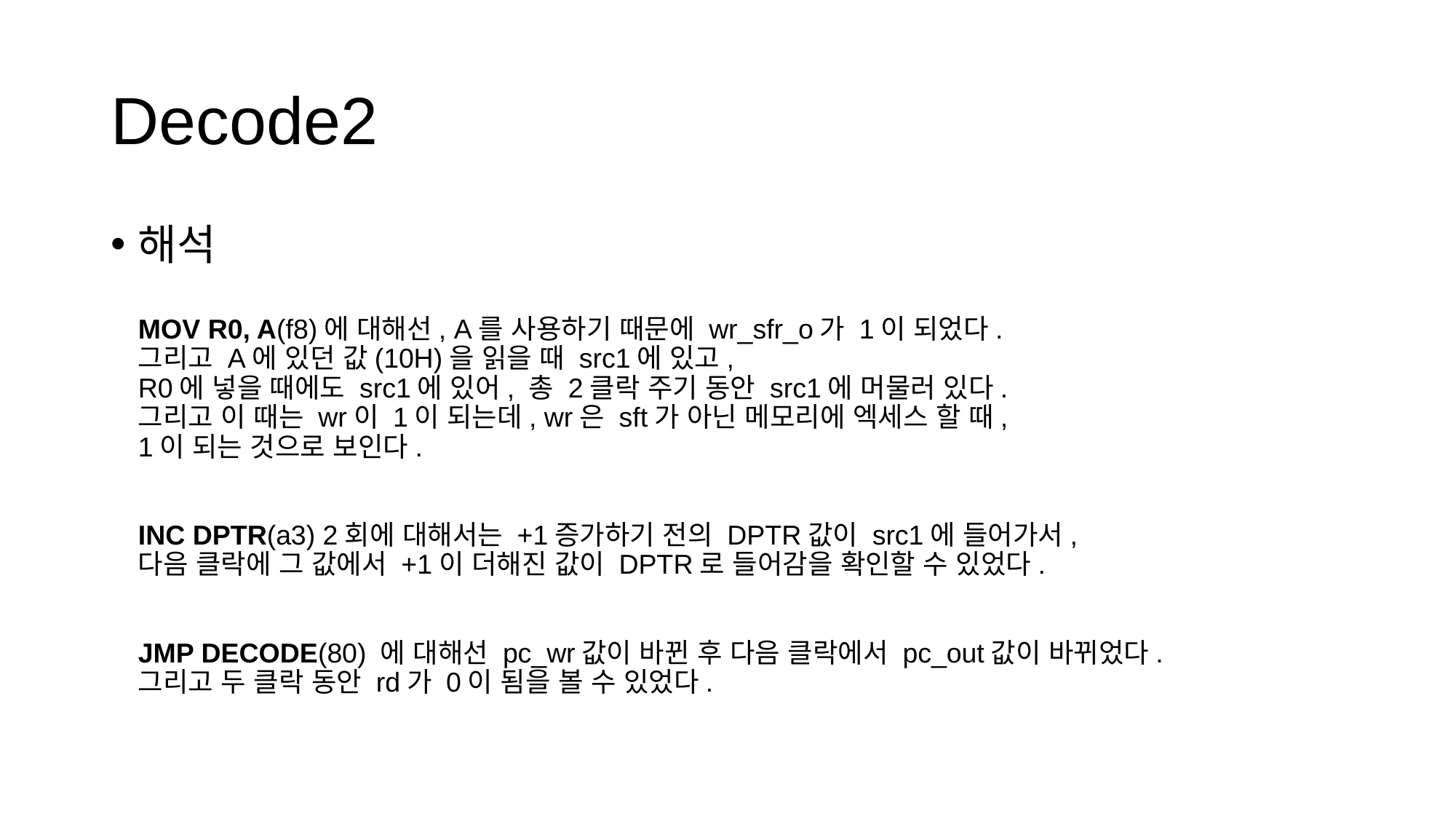

# Decode2
해석
MOV R0, A(f8)에 대해선, A를 사용하기 때문에 wr_sfr_o가 1이 되었다.
그리고 A에 있던 값(10H)을 읽을 때 src1에 있고,
R0에 넣을 때에도 src1에 있어, 총 2클락 주기 동안 src1에 머물러 있다.
그리고 이 때는 wr이 1이 되는데, wr은 sft가 아닌 메모리에 엑세스 할 때,
1이 되는 것으로 보인다.
INC DPTR(a3) 2회에 대해서는 +1증가하기 전의 DPTR값이 src1에 들어가서,
다음 클락에 그 값에서 +1이 더해진 값이 DPTR로 들어감을 확인할 수 있었다.
JMP DECODE(80) 에 대해선 pc_wr값이 바뀐 후 다음 클락에서 pc_out값이 바뀌었다.
그리고 두 클락 동안 rd가 0이 됨을 볼 수 있었다.